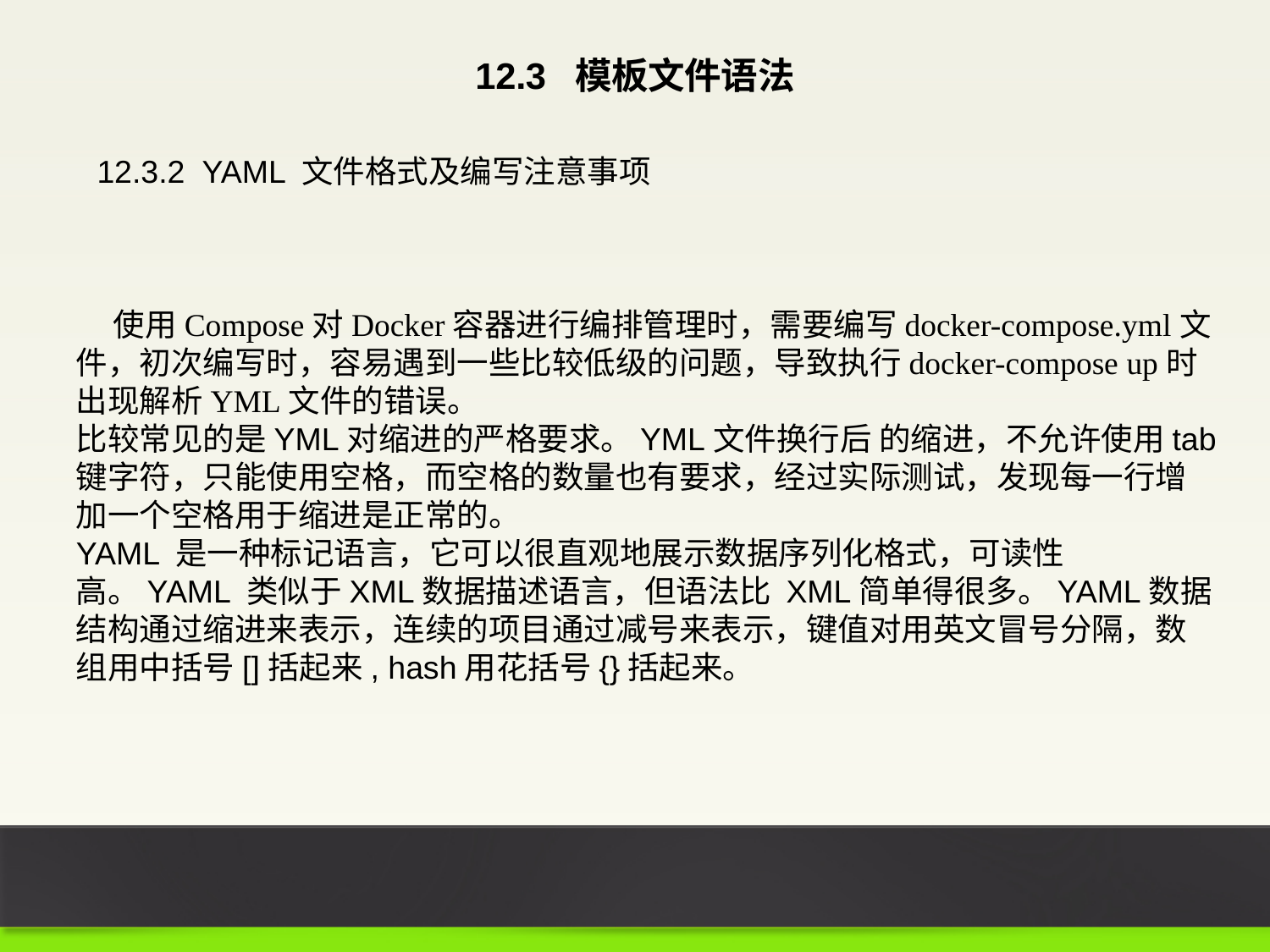

12.3  模板文件语法
12.3.2  YAML 文件格式及编写注意事项
使用Compose对Docker容器进行编排管理时，需要编写docker-compose.yml文件，初次编写时，容易遇到一些比较低级的问题，导致执行docker-compose up时出现解析YML文件的错误。
比较常见的是YML对缩进的严格要求。YML文件换行后 的缩进，不允许使用tab键字符，只能使用空格，而空格的数量也有要求，经过实际测试，发现每一行增加一个空格用于缩进是正常的。
YAML 是一种标记语言，它可以很直观地展示数据序列化格式，可读性高。YAML 类似于XML数据描述语言，但语法比 XML简单得很多。YAML数据结构通过缩进来表示，连续的项目通过减号来表示，键值对用英文冒号分隔，数组用中括号[]括起来, hash用花括号{}括起来。